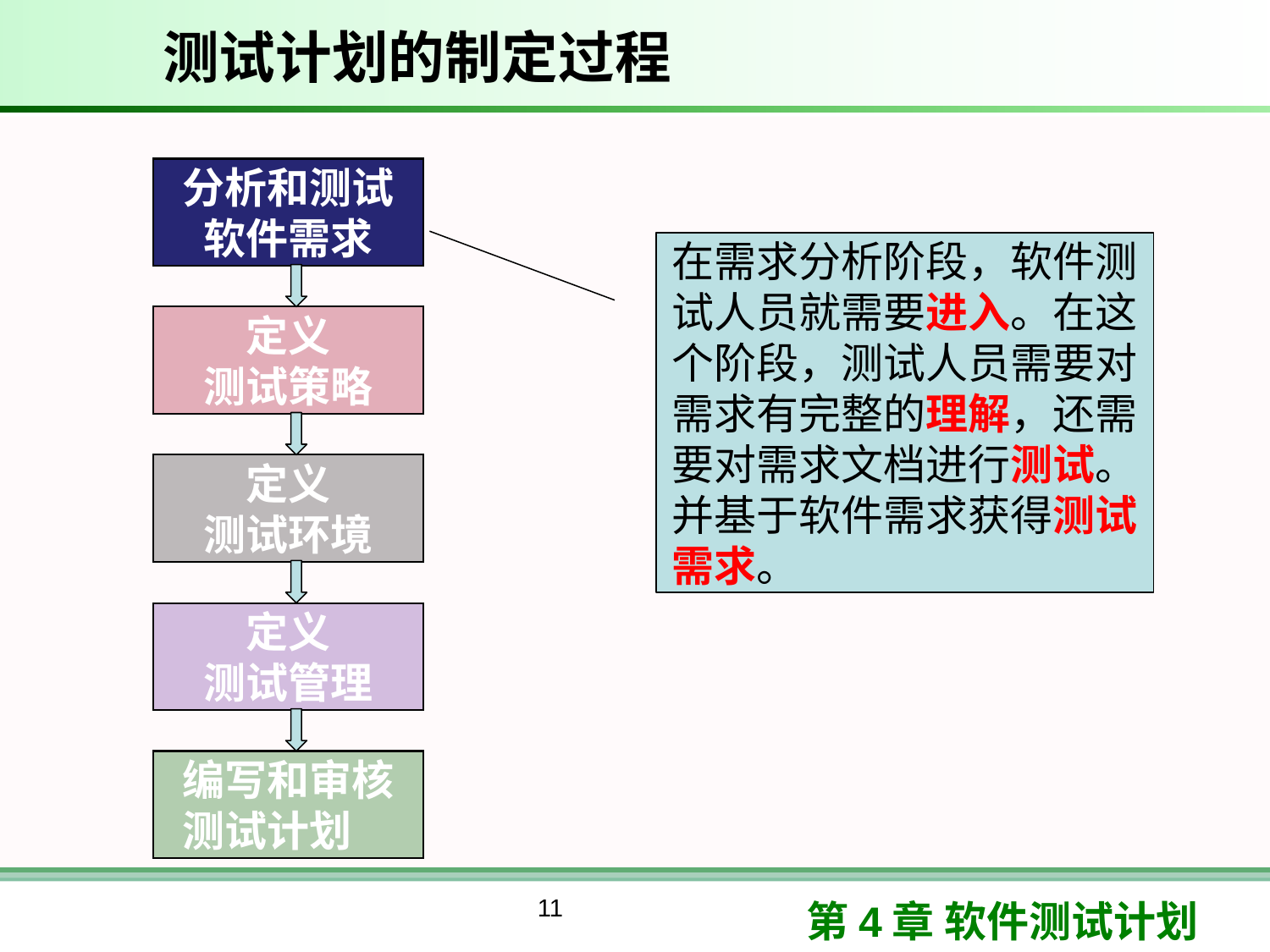

# 测试计划的制定过程
分析和测试软件需求
在需求分析阶段，软件测试人员就需要进入。在这个阶段，测试人员需要对需求有完整的理解，还需要对需求文档进行测试。并基于软件需求获得测试需求。

定义
测试策略

定义
测试环境

定义
测试管理

编写和审核
测试计划
11